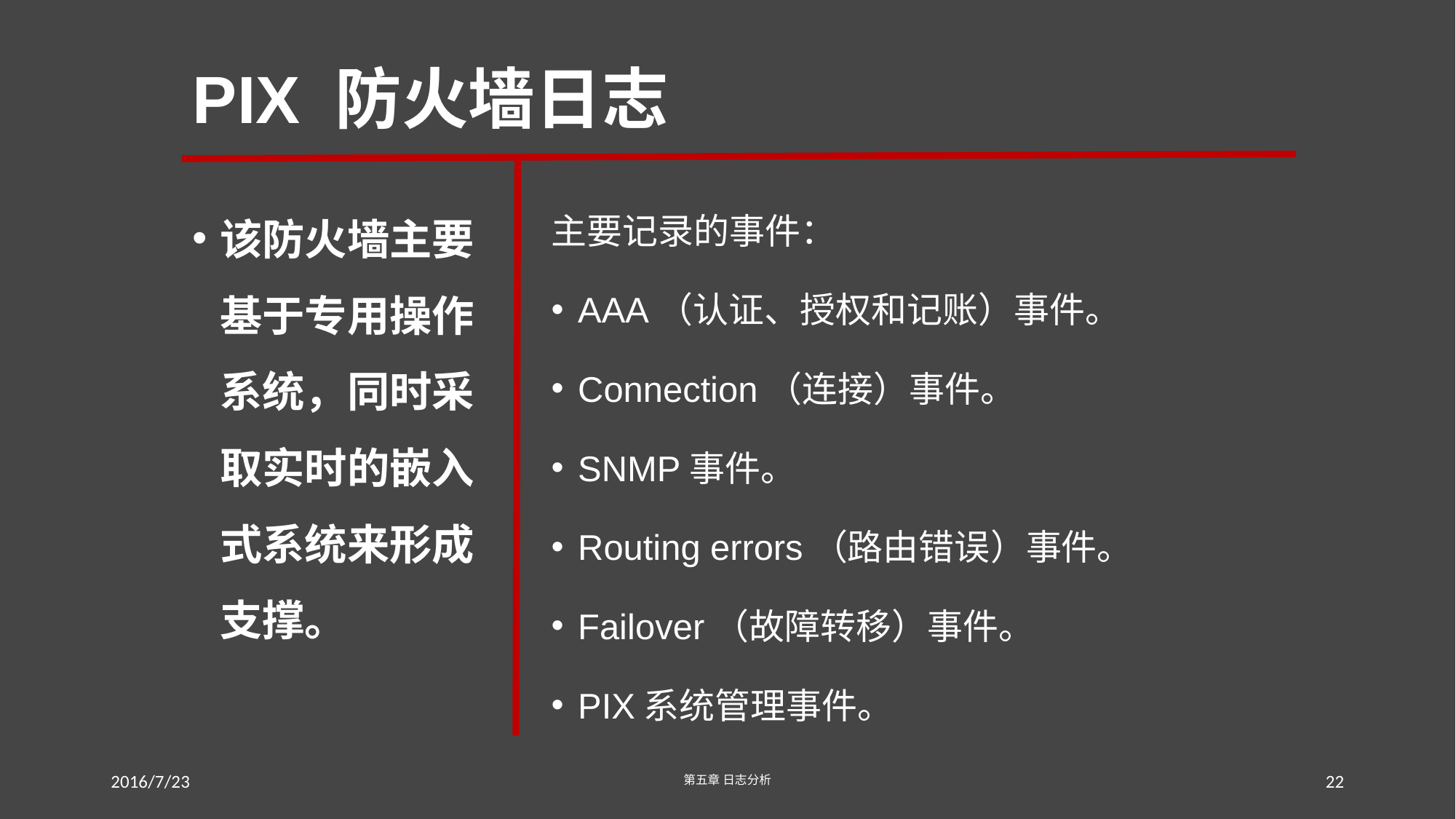

# PIX 防火墙日志
该防火墙主要基于专用操作系统，同时采取实时的嵌入式系统来形成支撑。
主要记录的事件：
AAA（认证、授权和记账）事件。
Connection（连接）事件。
SNMP事件。
Routing errors（路由错误）事件。
Failover（故障转移）事件。
PIX系统管理事件。
2016/7/23
第五章 日志分析
22